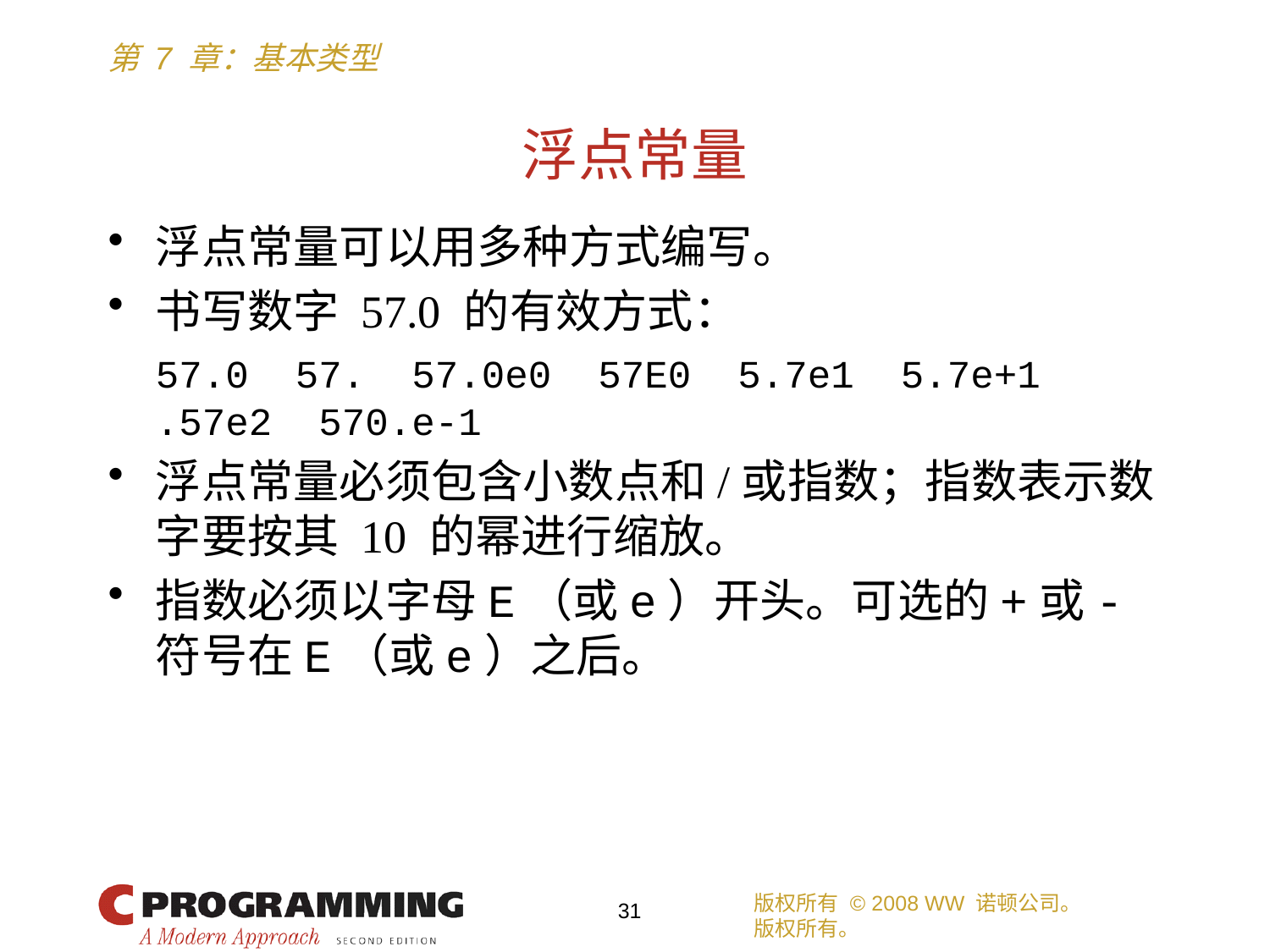

# 浮点常量
浮点常量可以用多种方式编写。
书写数字 57.0 的有效方式：
	57.0  57.  57.0e0  57E0  5.7e1  5.7e+1
	.57e2  570.e-1
浮点常量必须包含小数点和/或指数；指数表示数字要按其 10 的幂进行缩放。
指数必须以字母E（或e）开头。可选的+或-符号在E（或e）之后。

版权所有 © 2008 WW 诺顿公司。
版权所有。
31